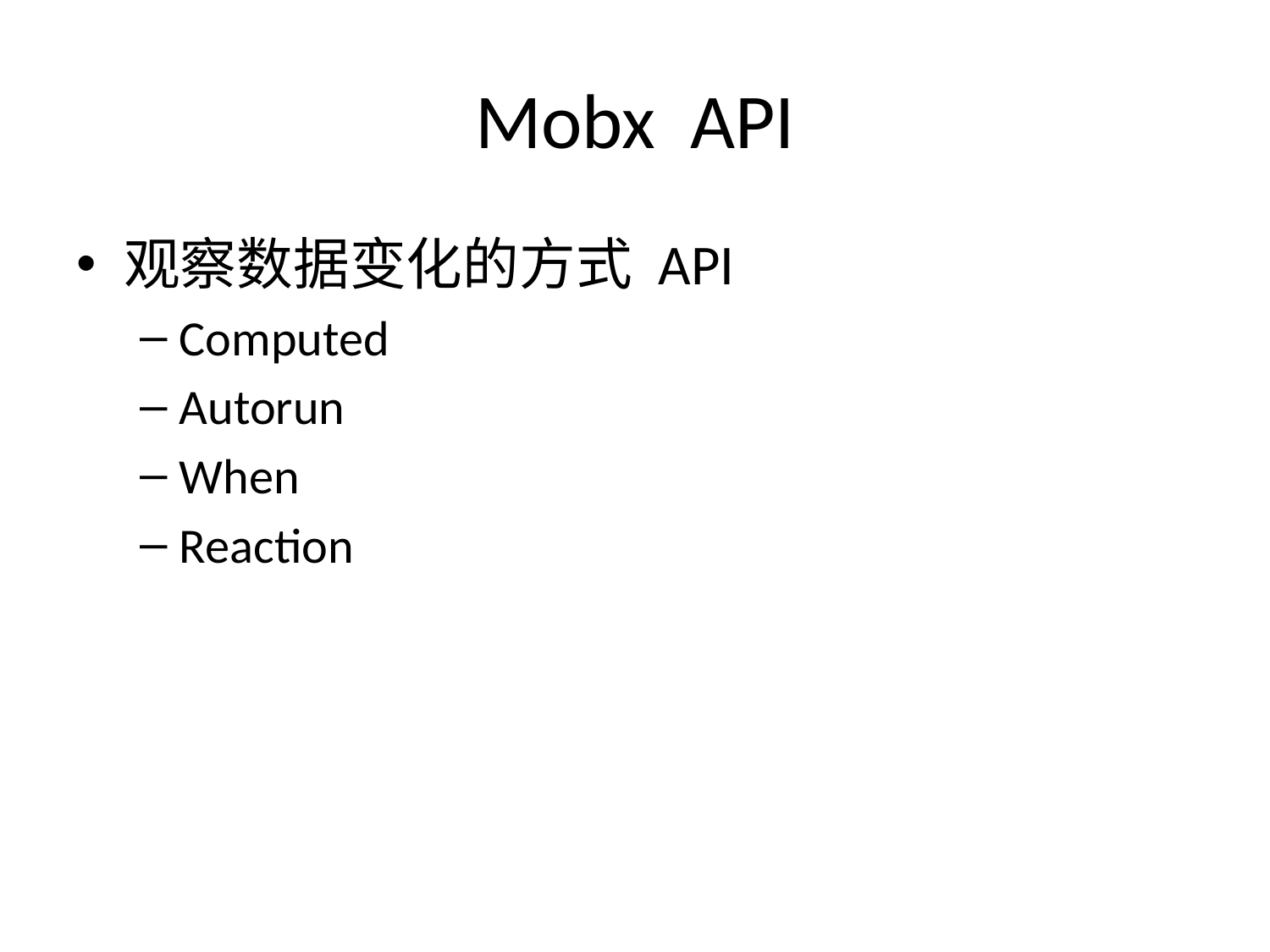

# Mobx  API
观察数据变化的方式 API
Computed
Autorun
When
Reaction